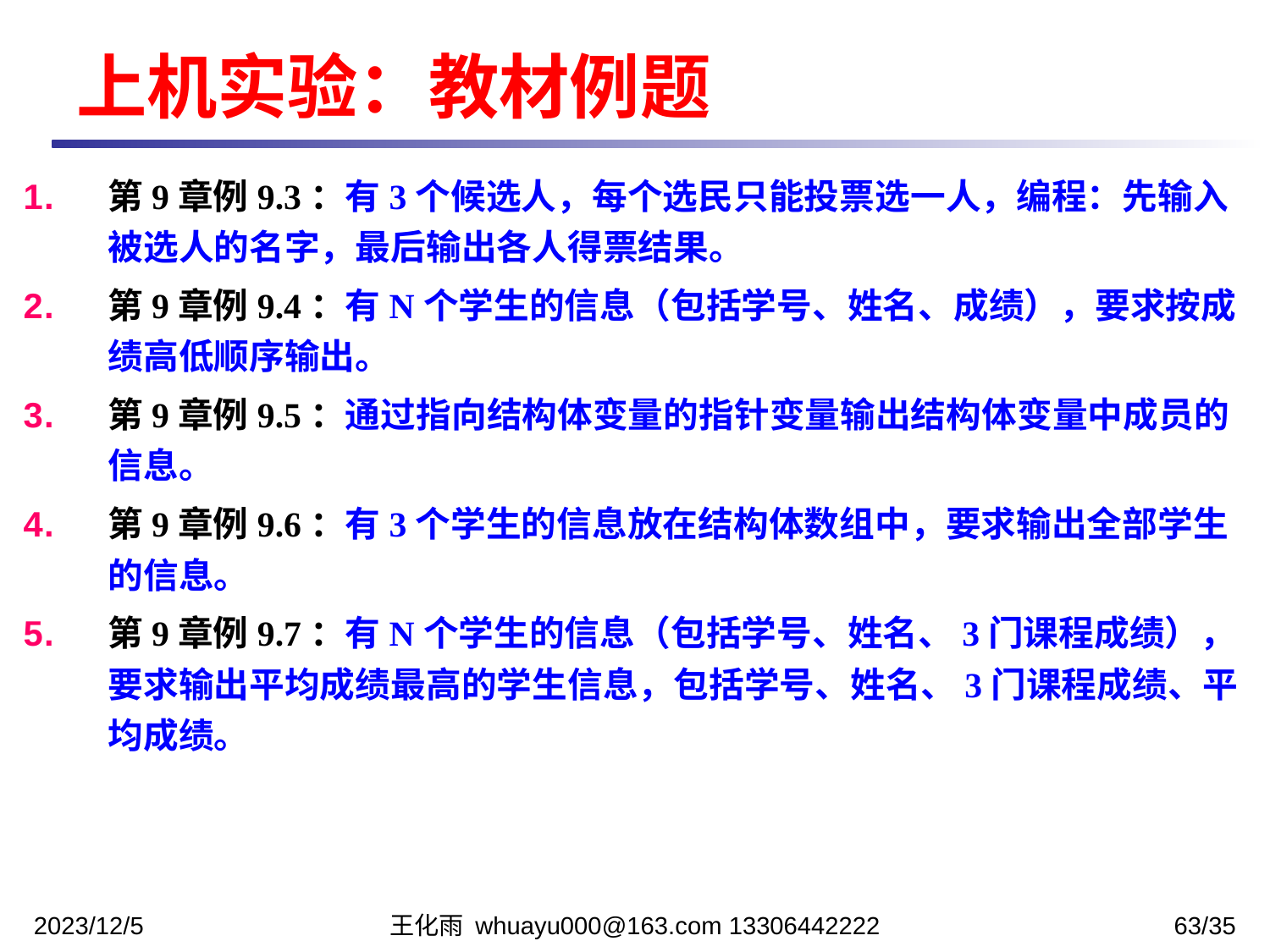

上机实验：教材例题
第9章例9.3：有3个候选人，每个选民只能投票选一人，编程：先输入被选人的名字，最后输出各人得票结果。
第9章例9.4：有N个学生的信息（包括学号、姓名、成绩），要求按成绩高低顺序输出。
第9章例9.5：通过指向结构体变量的指针变量输出结构体变量中成员的信息。
第9章例9.6：有3个学生的信息放在结构体数组中，要求输出全部学生的信息。
第9章例9.7：有N个学生的信息（包括学号、姓名、3门课程成绩），要求输出平均成绩最高的学生信息，包括学号、姓名、3门课程成绩、平均成绩。
2023/12/5
王化雨 whuayu000@163.com 13306442222
63/35